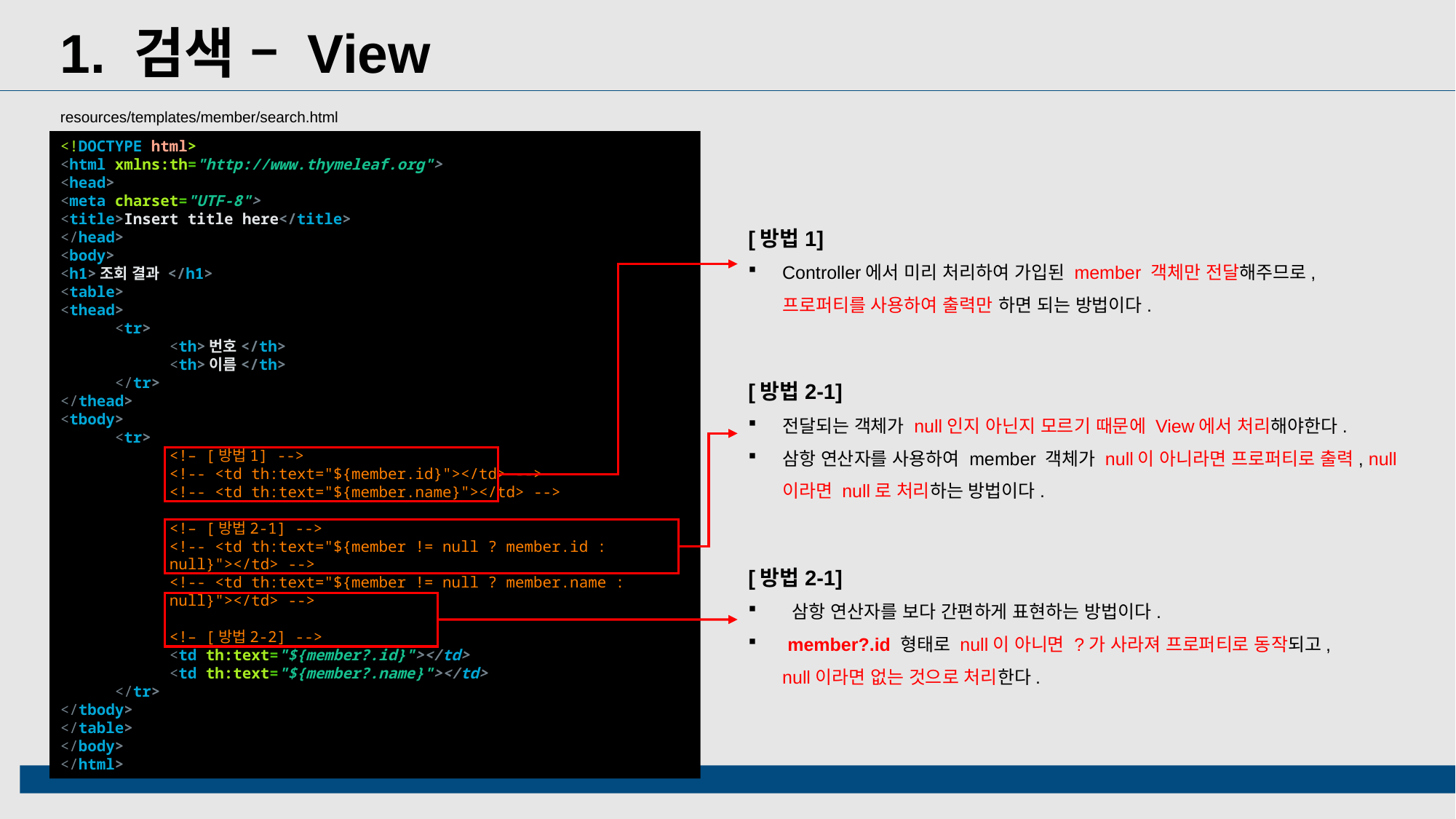

1. 검색 – View
resources/templates/member/search.html
<!DOCTYPE html>
<html xmlns:th="http://www.thymeleaf.org">
<head>
<meta charset="UTF-8">
<title>Insert title here</title>
</head>
<body>
<h1>조회 결과 </h1>
<table>
<thead>
<tr>
<th>번호</th>
<th>이름</th>
</tr>
</thead>
<tbody>
<tr>
<!– [방법1] -->
<!-- <td th:text="${member.id}"></td> -->
<!-- <td th:text="${member.name}"></td> -->

<!– [방법2-1] -->
<!-- <td th:text="${member != null ? member.id : null}"></td> -->
<!-- <td th:text="${member != null ? member.name : null}"></td> -->

<!– [방법2-2] -->
<td th:text="${member?.id}"></td>
<td th:text="${member?.name}"></td>
</tr>
</tbody>
</table>
</body>
</html>
[방법1]
Controller에서 미리 처리하여 가입된 member 객체만 전달해주므로, 프로퍼티를 사용하여 출력만 하면 되는 방법이다.
[방법2-1]
전달되는 객체가 null인지 아닌지 모르기 때문에 View에서 처리해야한다.
삼항 연산자를 사용하여 member 객체가 null이 아니라면 프로퍼티로 출력, null이라면 null로 처리하는 방법이다.

[방법2-1]
 삼항 연산자를 보다 간편하게 표현하는 방법이다.
 member?.id 형태로 null이 아니면 ?가 사라져 프로퍼티로 동작되고, null이라면 없는 것으로 처리한다.